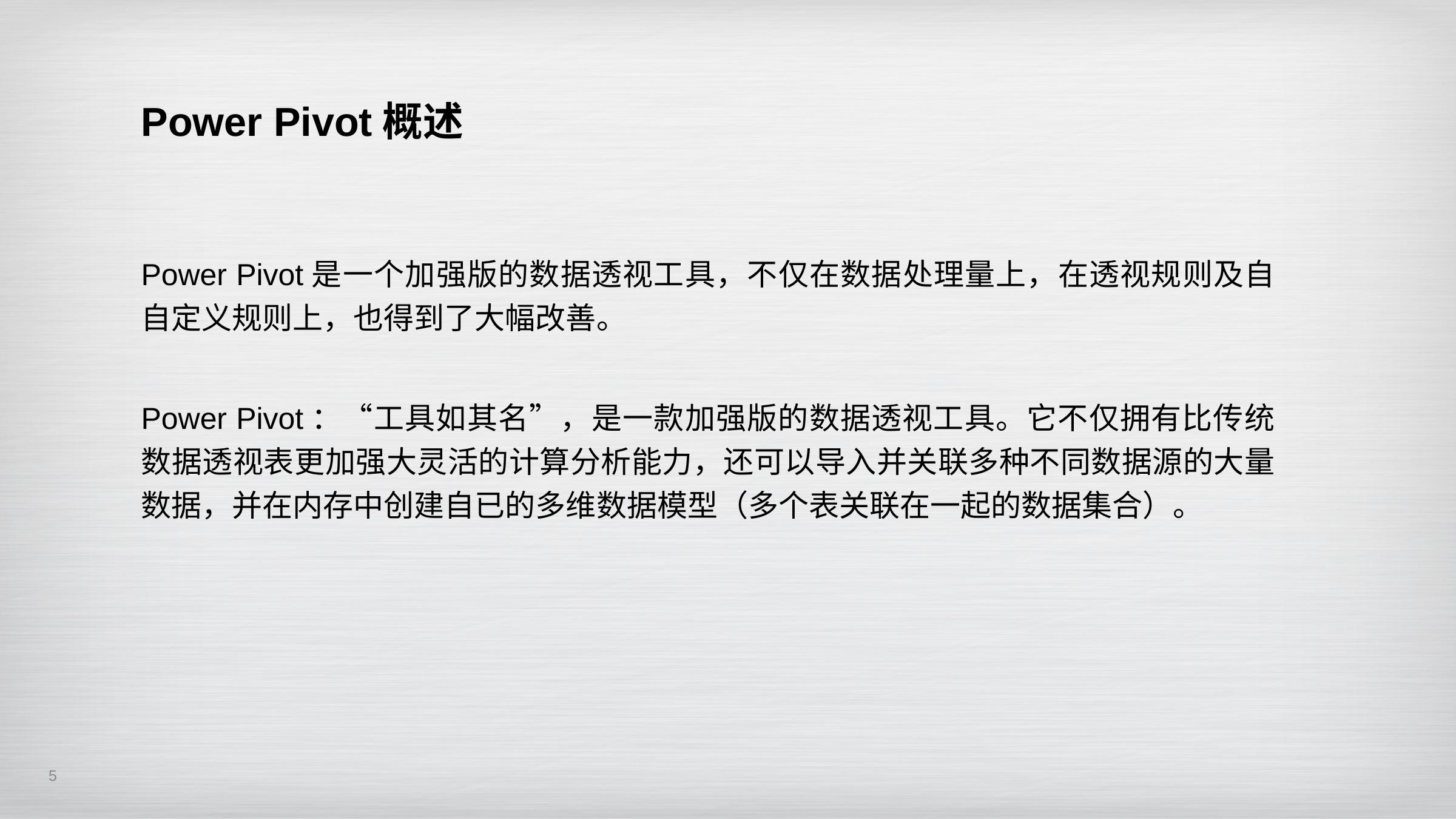

Power Pivot概述

Power Pivot是一个加强版的数据透视工具，不仅在数据处理量上，在透视规则及自自定义规则上，也得到了大幅改善。
Power Pivot：“工具如其名”，是一款加强版的数据透视工具。它不仅拥有比传统数据透视表更加强大灵活的计算分析能力，还可以导入并关联多种不同数据源的大量数据，并在内存中创建自已的多维数据模型（多个表关联在一起的数据集合）。